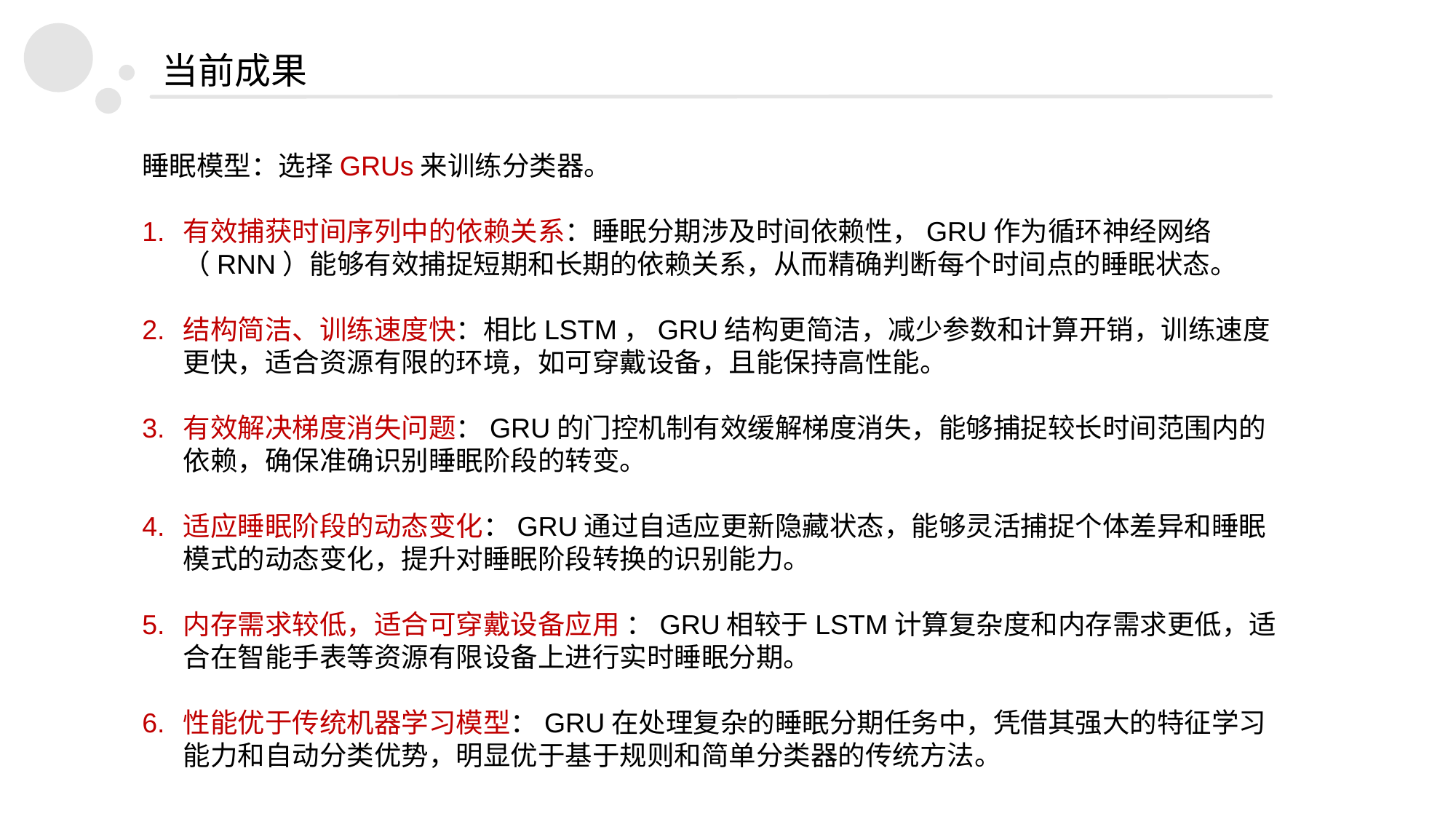

当前成果
睡眠模型：选择GRUs来训练分类器。

有效捕获时间序列中的依赖关系：睡眠分期涉及时间依赖性，GRU作为循环神经网络（RNN）能够有效捕捉短期和长期的依赖关系，从而精确判断每个时间点的睡眠状态。

结构简洁、训练速度快：相比LSTM，GRU结构更简洁，减少参数和计算开销，训练速度更快，适合资源有限的环境，如可穿戴设备，且能保持高性能。

有效解决梯度消失问题：GRU的门控机制有效缓解梯度消失，能够捕捉较长时间范围内的依赖，确保准确识别睡眠阶段的转变。

适应睡眠阶段的动态变化：GRU通过自适应更新隐藏状态，能够灵活捕捉个体差异和睡眠模式的动态变化，提升对睡眠阶段转换的识别能力。

内存需求较低，适合可穿戴设备应用 ：GRU相较于LSTM计算复杂度和内存需求更低，适合在智能手表等资源有限设备上进行实时睡眠分期。

性能优于传统机器学习模型：GRU在处理复杂的睡眠分期任务中，凭借其强大的特征学习能力和自动分类优势，明显优于基于规则和简单分类器的传统方法。